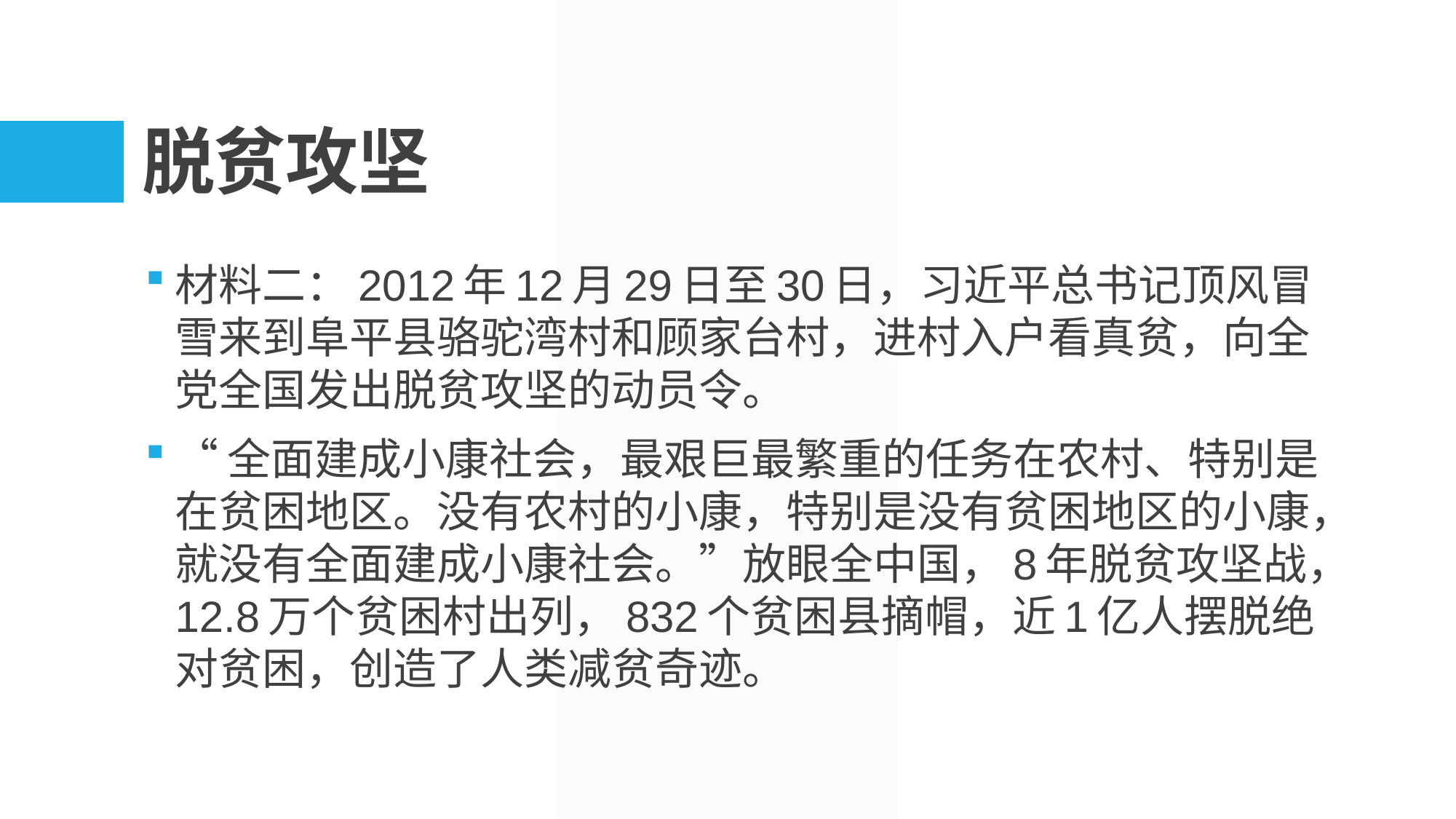

# 脱贫攻坚

材料二：2012年12月29日至30日，习近平总书记顶风冒雪来到阜平县骆驼湾村和顾家台村，进村入户看真贫，向全党全国发出脱贫攻坚的动员令。
“全面建成小康社会，最艰巨最繁重的任务在农村、特别是在贫困地区。没有农村的小康，特别是没有贫困地区的小康，就没有全面建成小康社会。”放眼全中国，8年脱贫攻坚战，12.8万个贫困村出列，832个贫困县摘帽，近1亿人摆脱绝对贫困，创造了人类减贫奇迹。